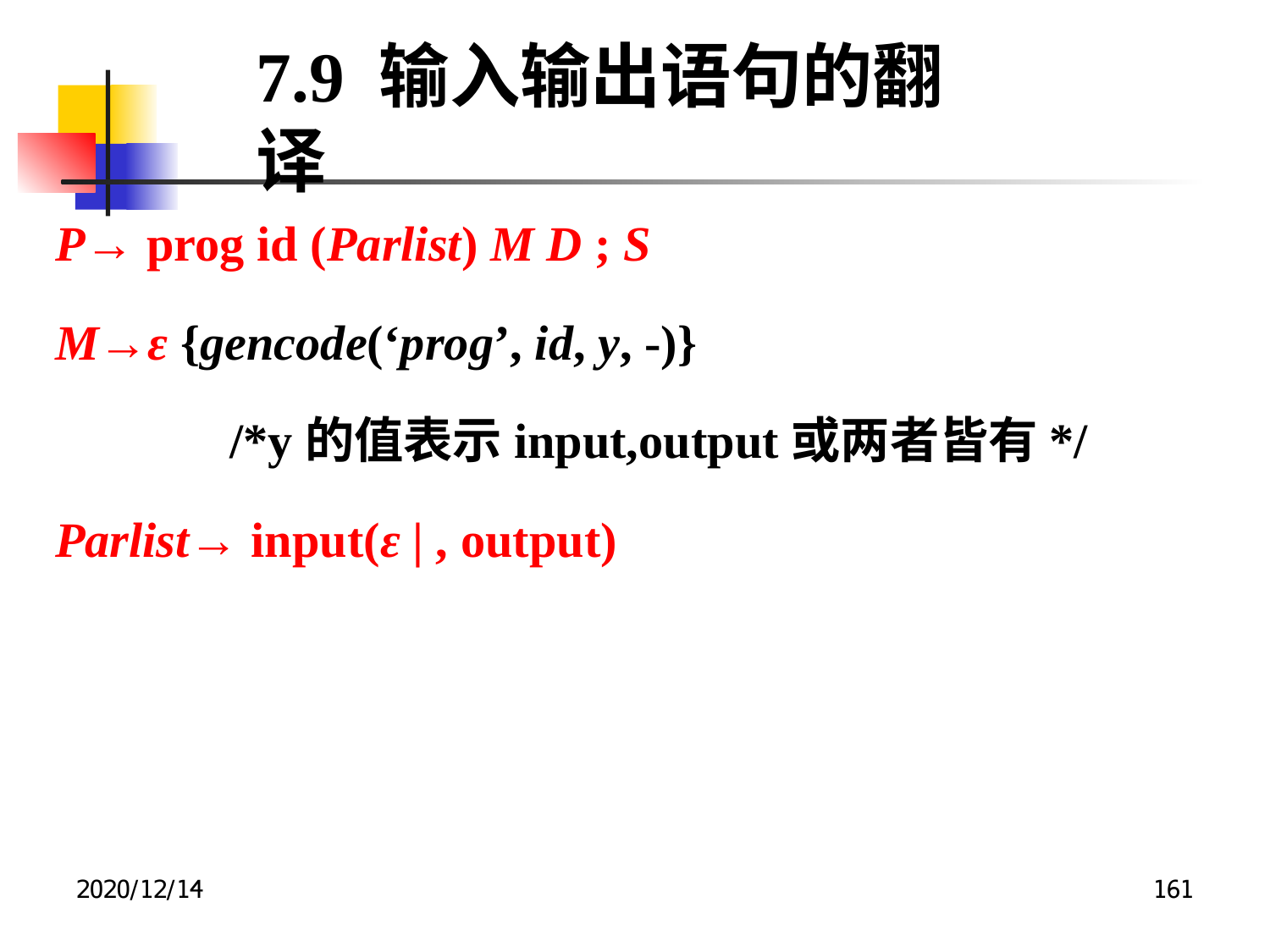

7.9 输入输出语句的翻译
P→ prog id (Parlist) M D ; S
M→ε {gencode(‘prog’, id, y, -)}
		/*y的值表示input,output或两者皆有*/
Parlist→ input(ε | , output)
2020/12/14
161